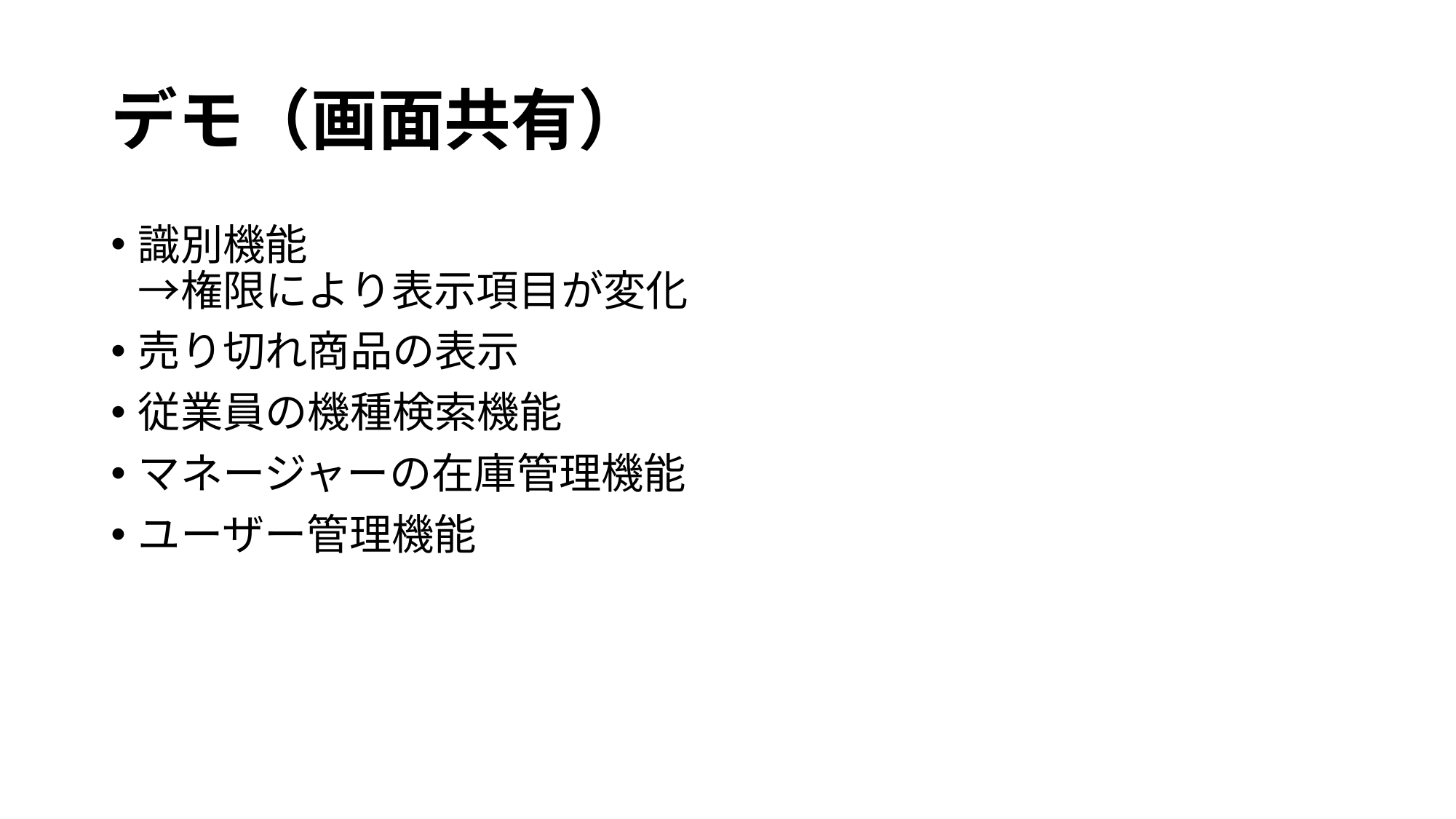

# デモ（画面共有）
識別機能
→権限により表示項目が変化
売り切れ商品の表示
従業員の機種検索機能
マネージャーの在庫管理機能
ユーザー管理機能